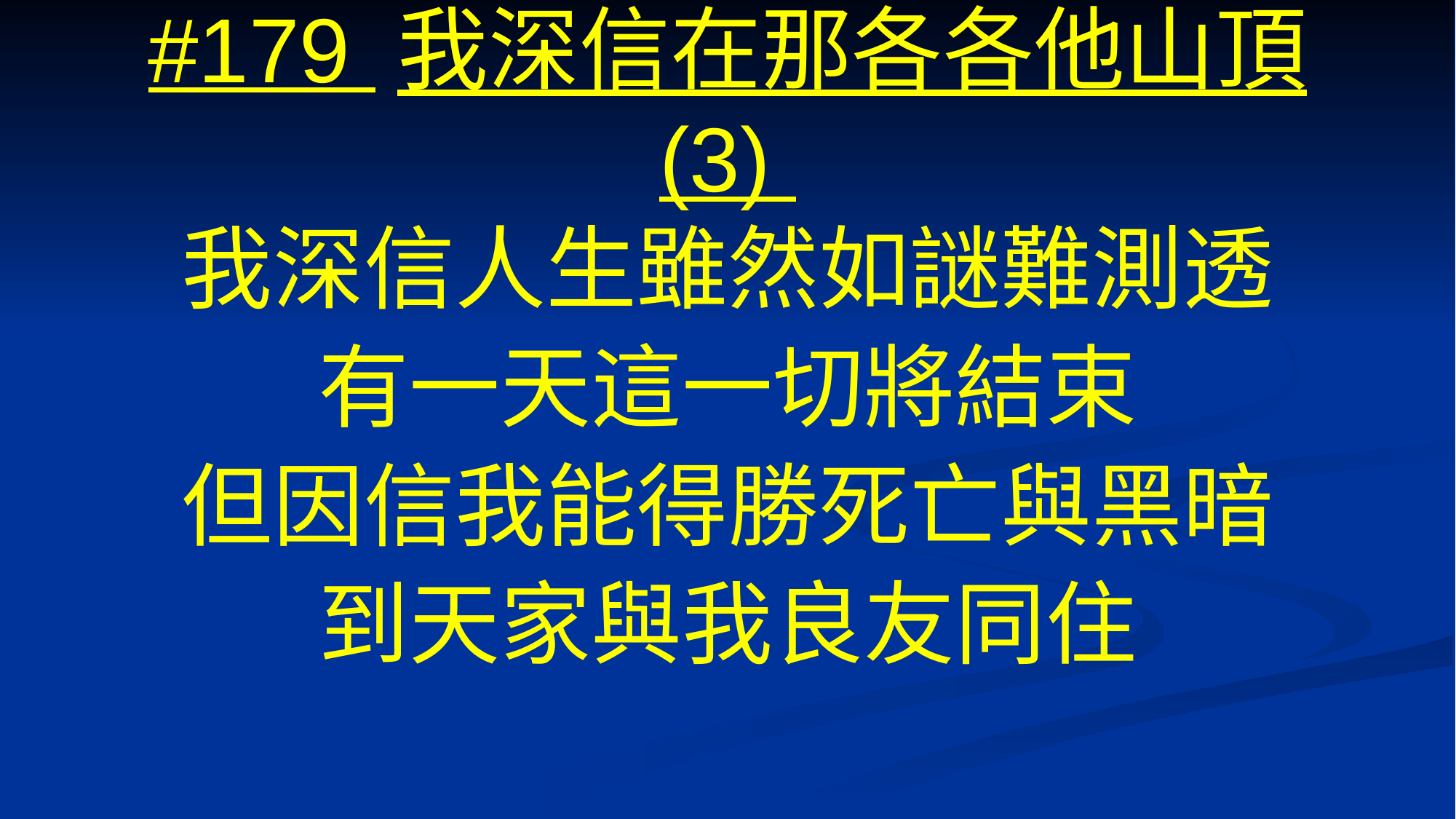

# #179 我深信在那各各他山頂 (3)
我深信人生雖然如謎難測透
有一天這一切將結束
但因信我能得勝死亡與黑暗
到天家與我良友同住